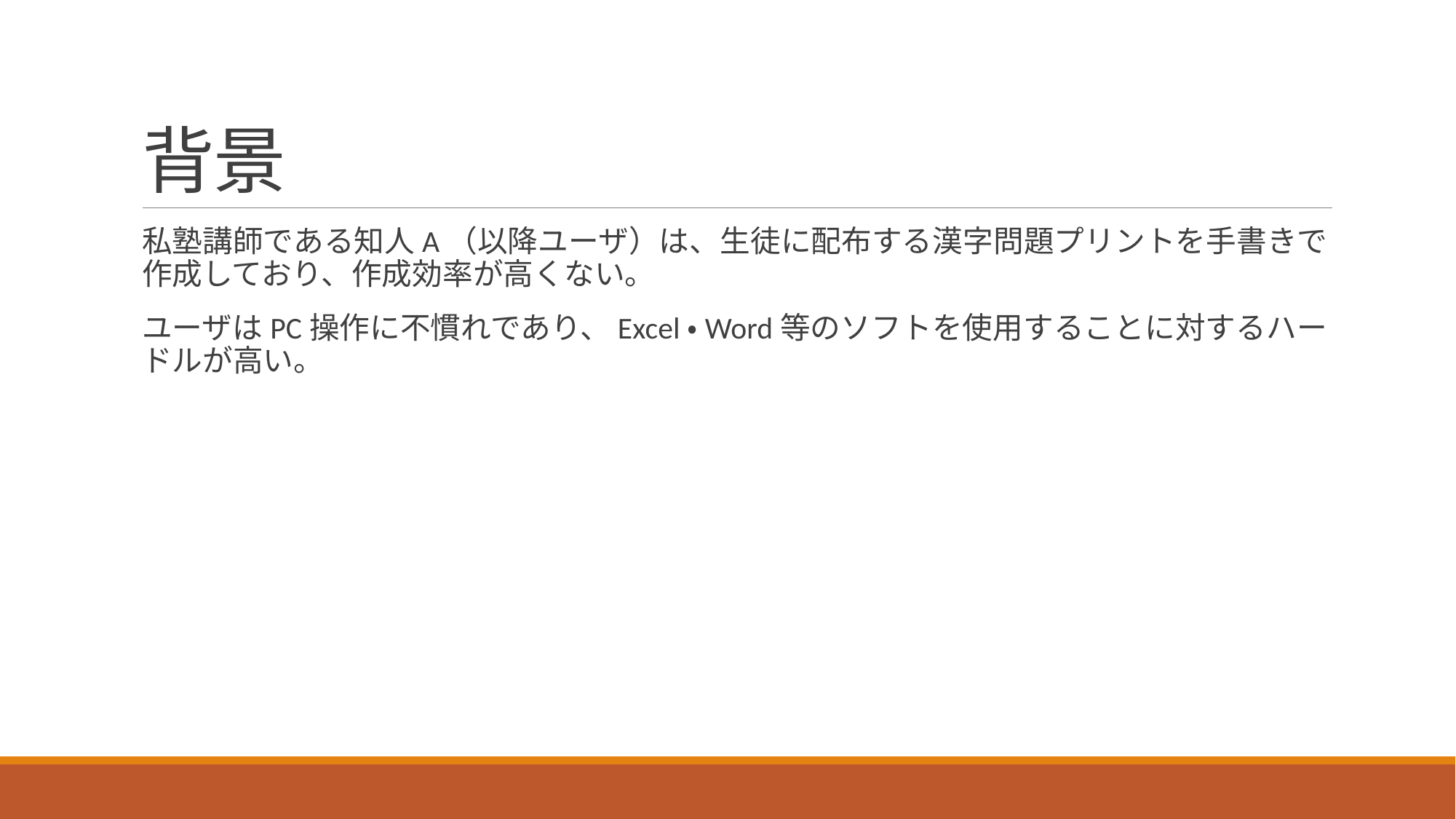

# 背景
私塾講師である知人A（以降ユーザ）は、生徒に配布する漢字問題プリントを手書きで作成しており、作成効率が高くない。
ユーザはPC操作に不慣れであり、Excel・Word等のソフトを使用することに対するハードルが高い。